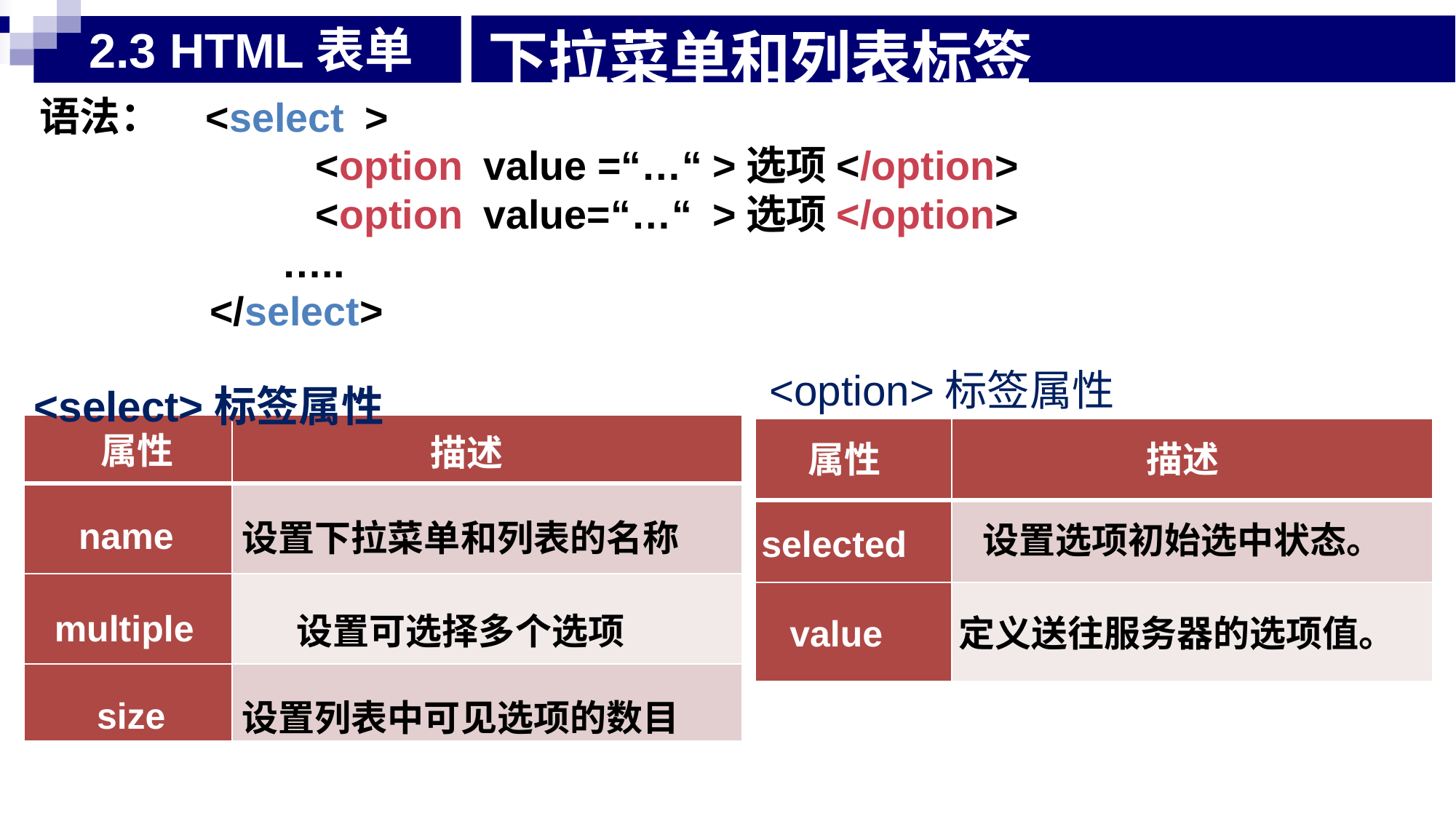

下拉菜单和列表标签
2.3 HTML表单

语法：
<select  >
<option  value =“…“ >选项</option>
<option  value=“…“  >选项</option>
…..
</select>
<select>标签属性
<option>标签属性

			属性

	name

multiple

		size
		描述

设置下拉菜单和列表的名称

	设置可选择多个选项

设置列表中可见选项的数目

		描述

	设置选项初始选中状态。

定义送往服务器的选项值。
		属性

selected

	value